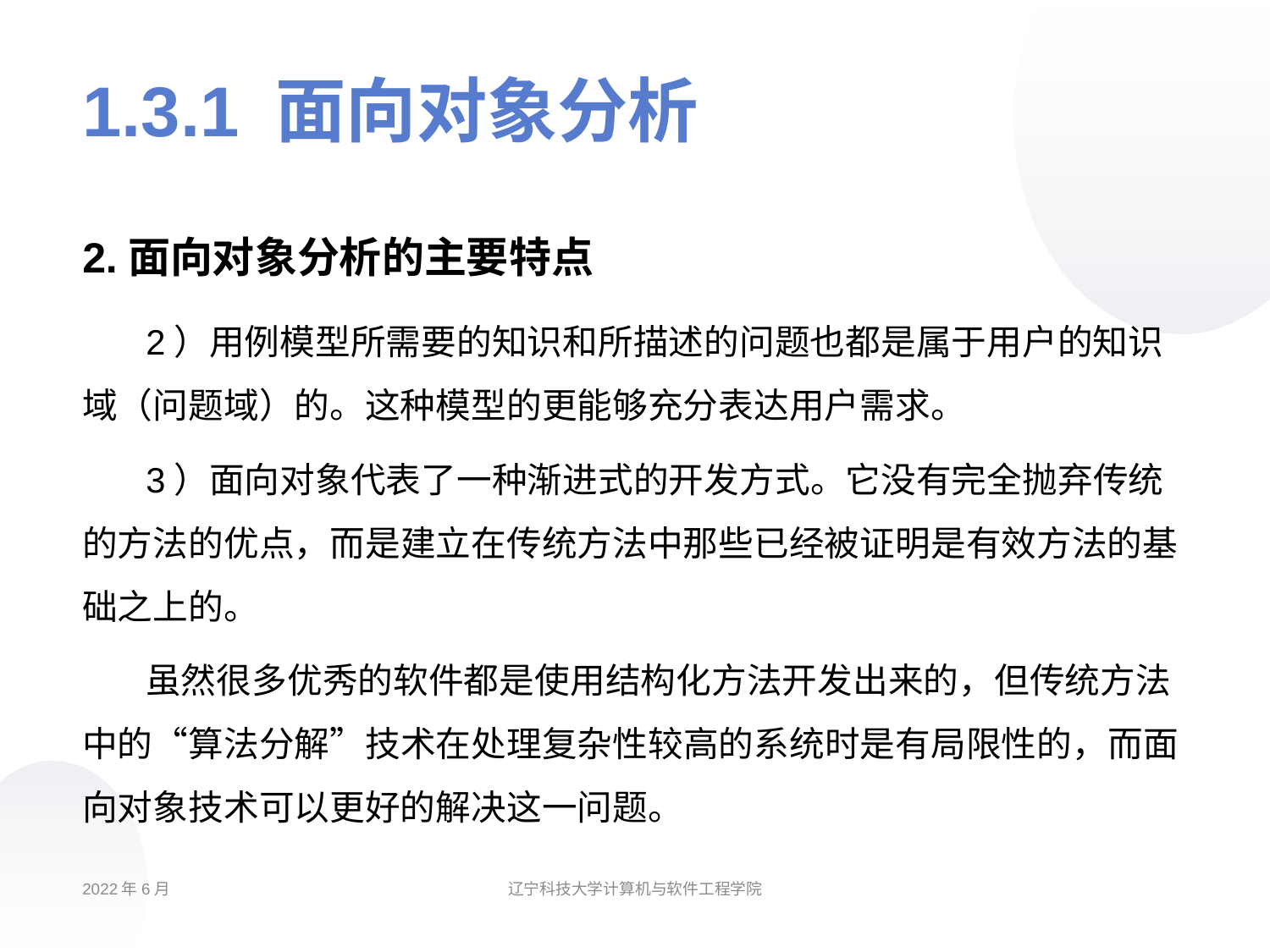

# 1.3.1 面向对象分析
2.面向对象分析的主要特点
2）用例模型所需要的知识和所描述的问题也都是属于用户的知识域（问题域）的。这种模型的更能够充分表达用户需求。
3）面向对象代表了一种渐进式的开发方式。它没有完全抛弃传统的方法的优点，而是建立在传统方法中那些已经被证明是有效方法的基础之上的。
虽然很多优秀的软件都是使用结构化方法开发出来的，但传统方法中的“算法分解”技术在处理复杂性较高的系统时是有局限性的，而面向对象技术可以更好的解决这一问题。

2022年6月
辽宁科技大学计算机与软件工程学院
164